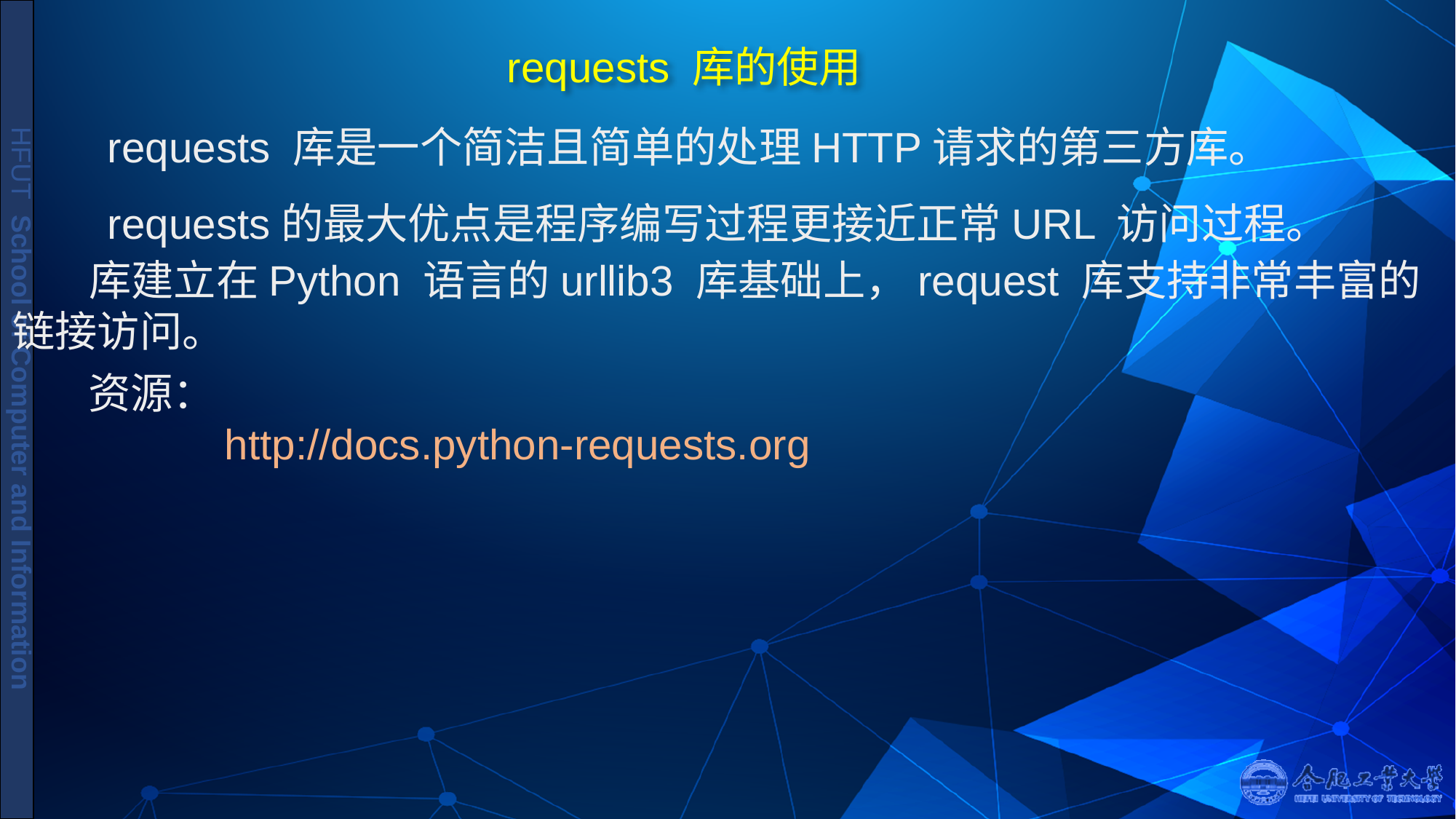

# requests 库的使用
        requests 库是一个简洁且简单的处理HTTP请求的第三方库。
        requests的最大优点是程序编写过程更接近正常URL 访问过程。
       库建立在Python 语言的urllib3 库基础上，request 库支持非常丰富的链接访问。
       资源：
                  http://docs.python‐requests.org